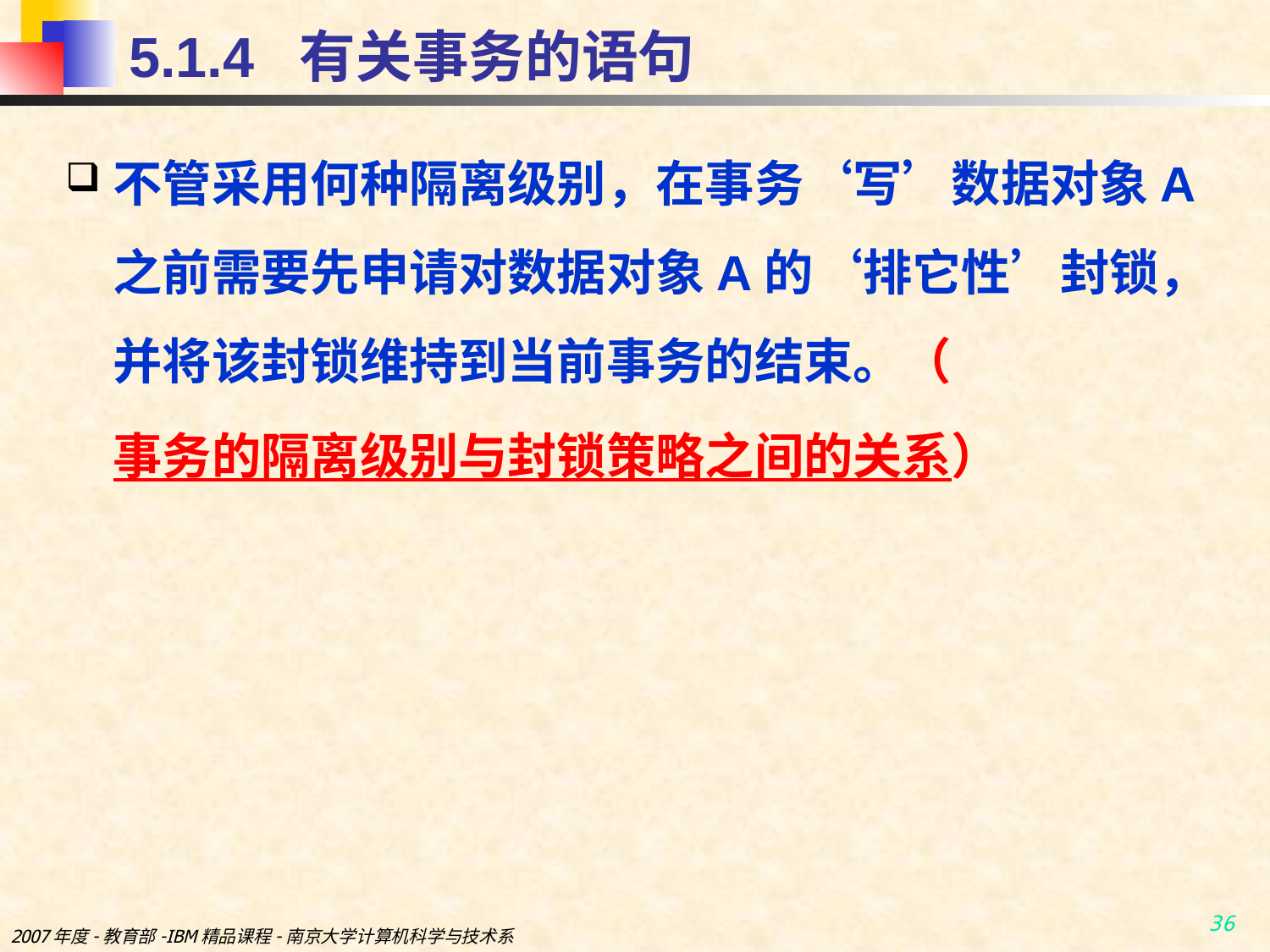

# 5.1.4  有关事务的语句
不管采用何种隔离级别，在事务‘写’数据对象A之前需要先申请对数据对象A的‘排它性’封锁，并将该封锁维持到当前事务的结束。（事务的隔离级别与封锁策略之间的关系）

36